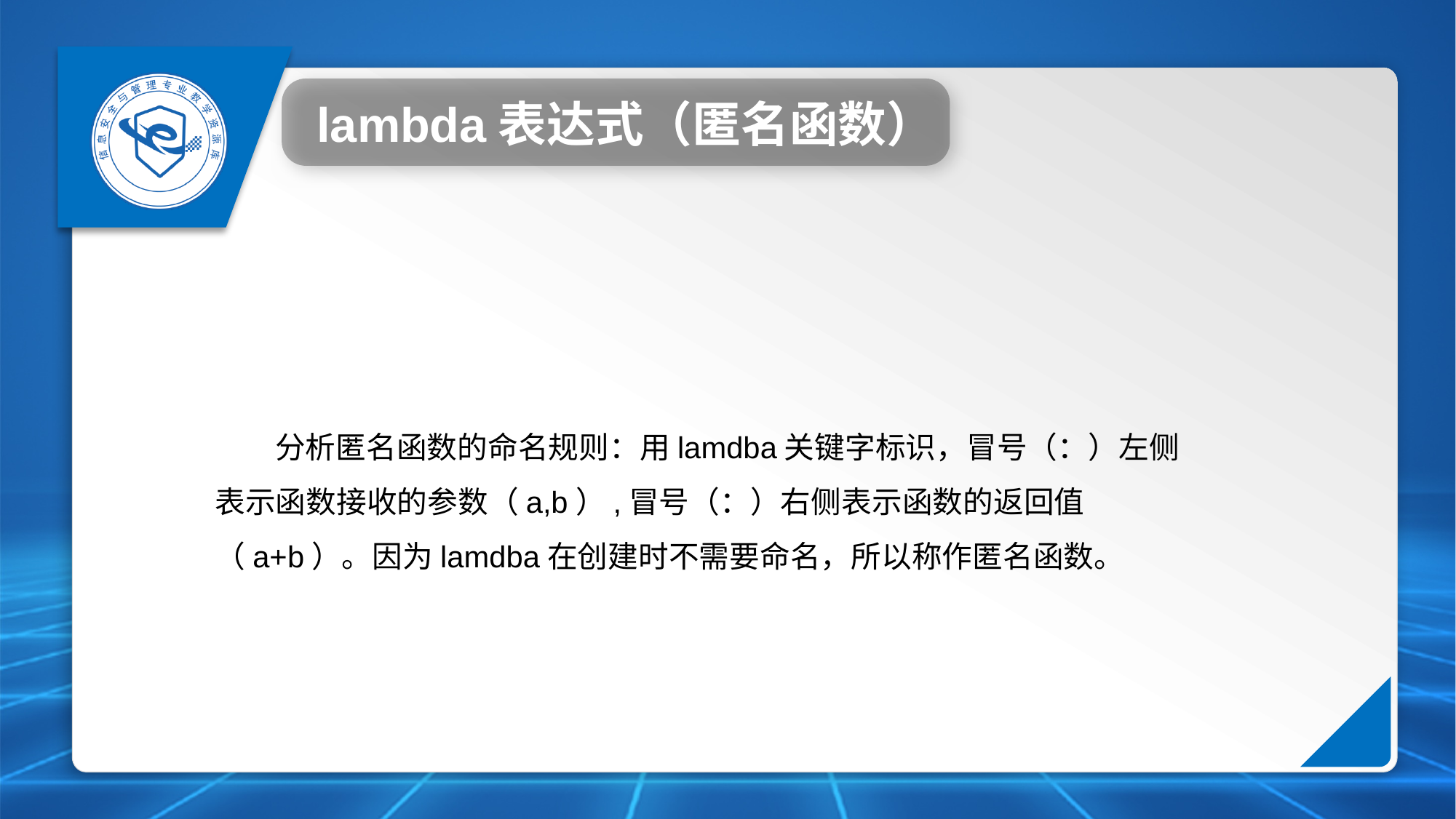

lambda表达式（匿名函数）
分析匿名函数的命名规则：用lamdba关键字标识，冒号（：）左侧表示函数接收的参数（a,b）,冒号（：）右侧表示函数的返回值（a+b）。因为lamdba在创建时不需要命名，所以称作匿名函数。